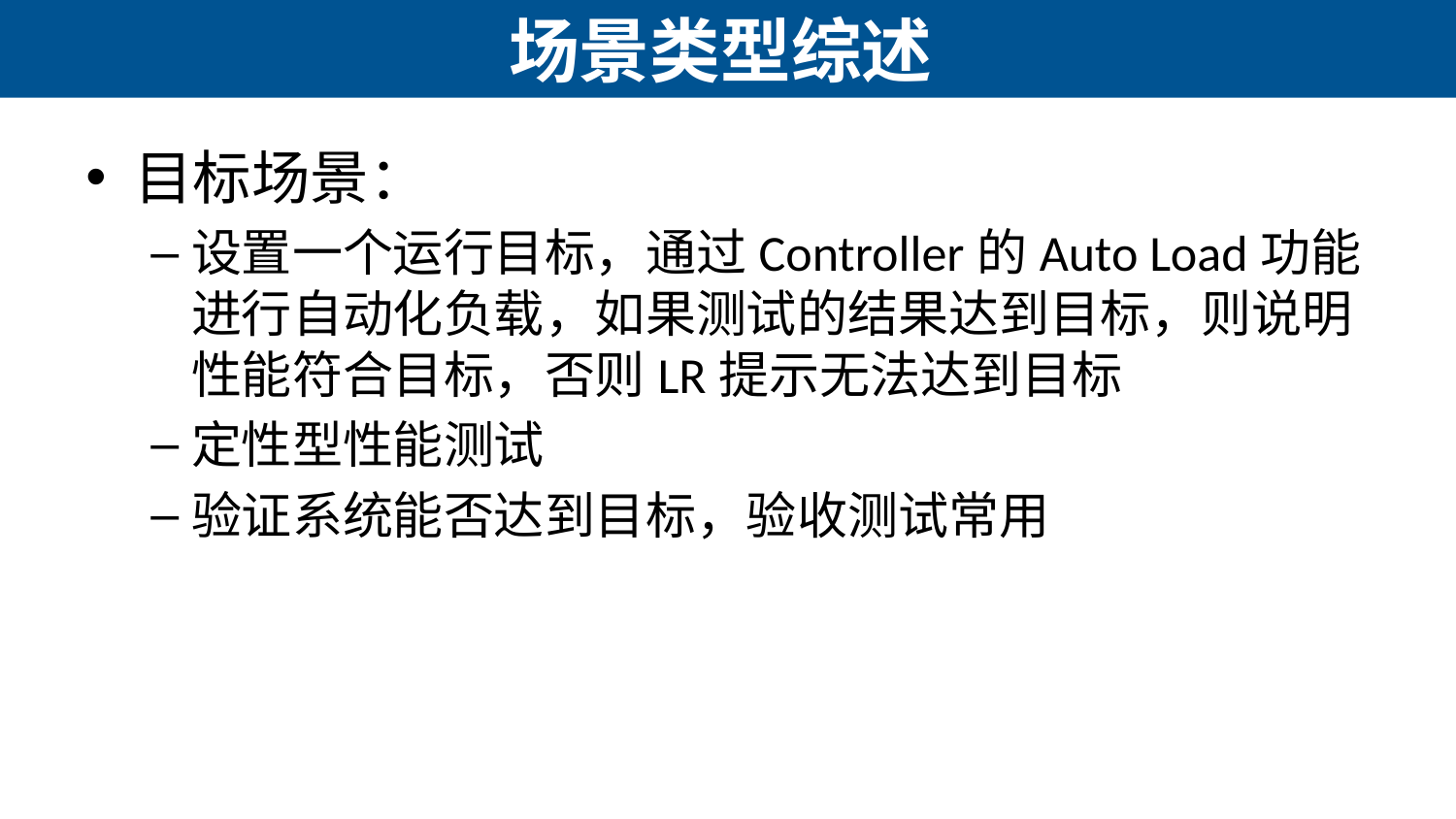

# 场景类型综述
目标场景：
设置一个运行目标，通过Controller的Auto Load功能进行自动化负载，如果测试的结果达到目标，则说明性能符合目标，否则LR提示无法达到目标
定性型性能测试
验证系统能否达到目标，验收测试常用